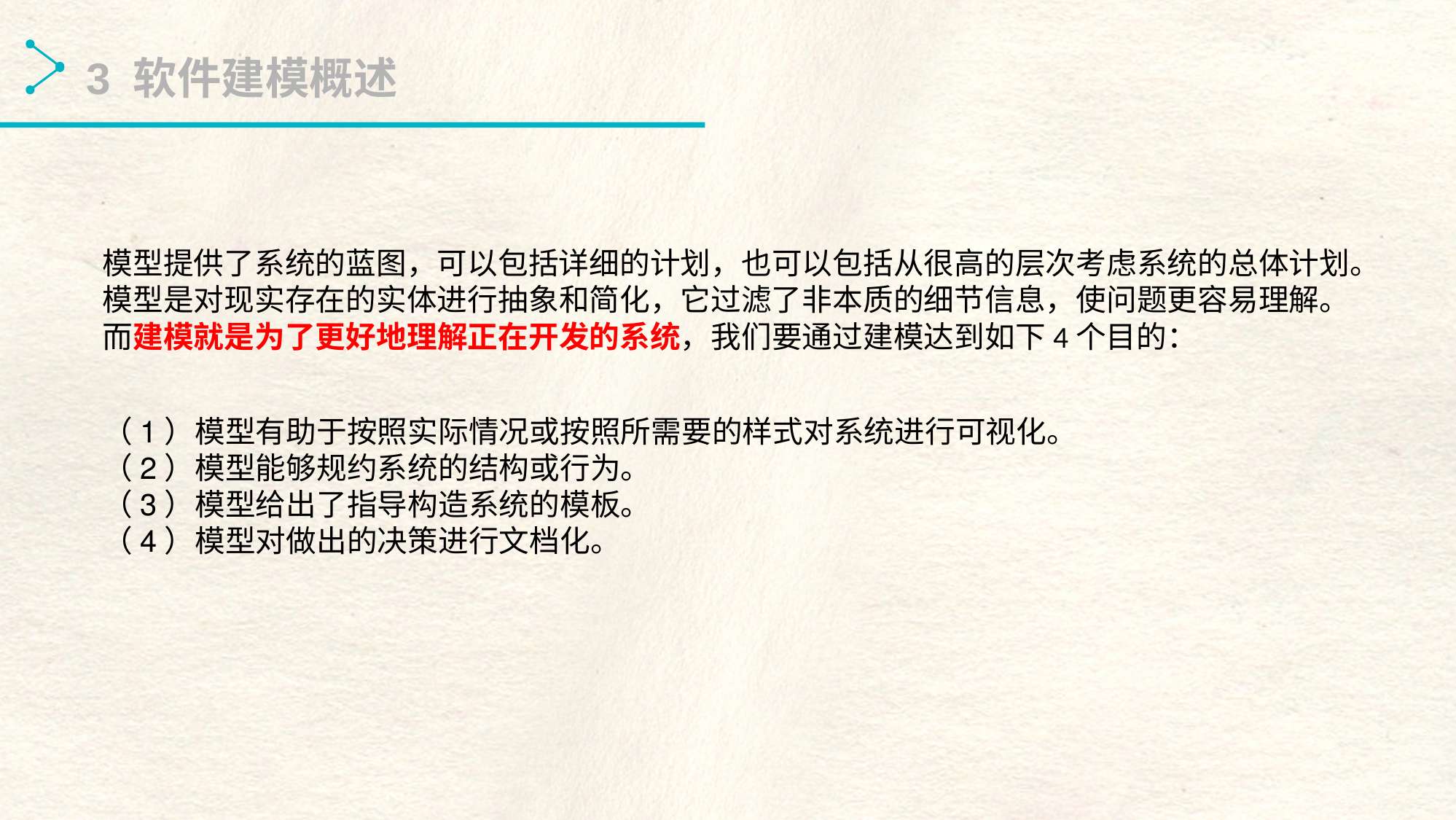

3 软件建模概述

模型提供了系统的蓝图，可以包括详细的计划，也可以包括从很高的层次考虑系统的总体计划。模型是对现实存在的实体进行抽象和简化，它过滤了非本质的细节信息，使问题更容易理解。
而建模就是为了更好地理解正在开发的系统，我们要通过建模达到如下4个目的：
（1）模型有助于按照实际情况或按照所需要的样式对系统进行可视化。
（2）模型能够规约系统的结构或行为。
（3）模型给出了指导构造系统的模板。
（4）模型对做出的决策进行文档化。